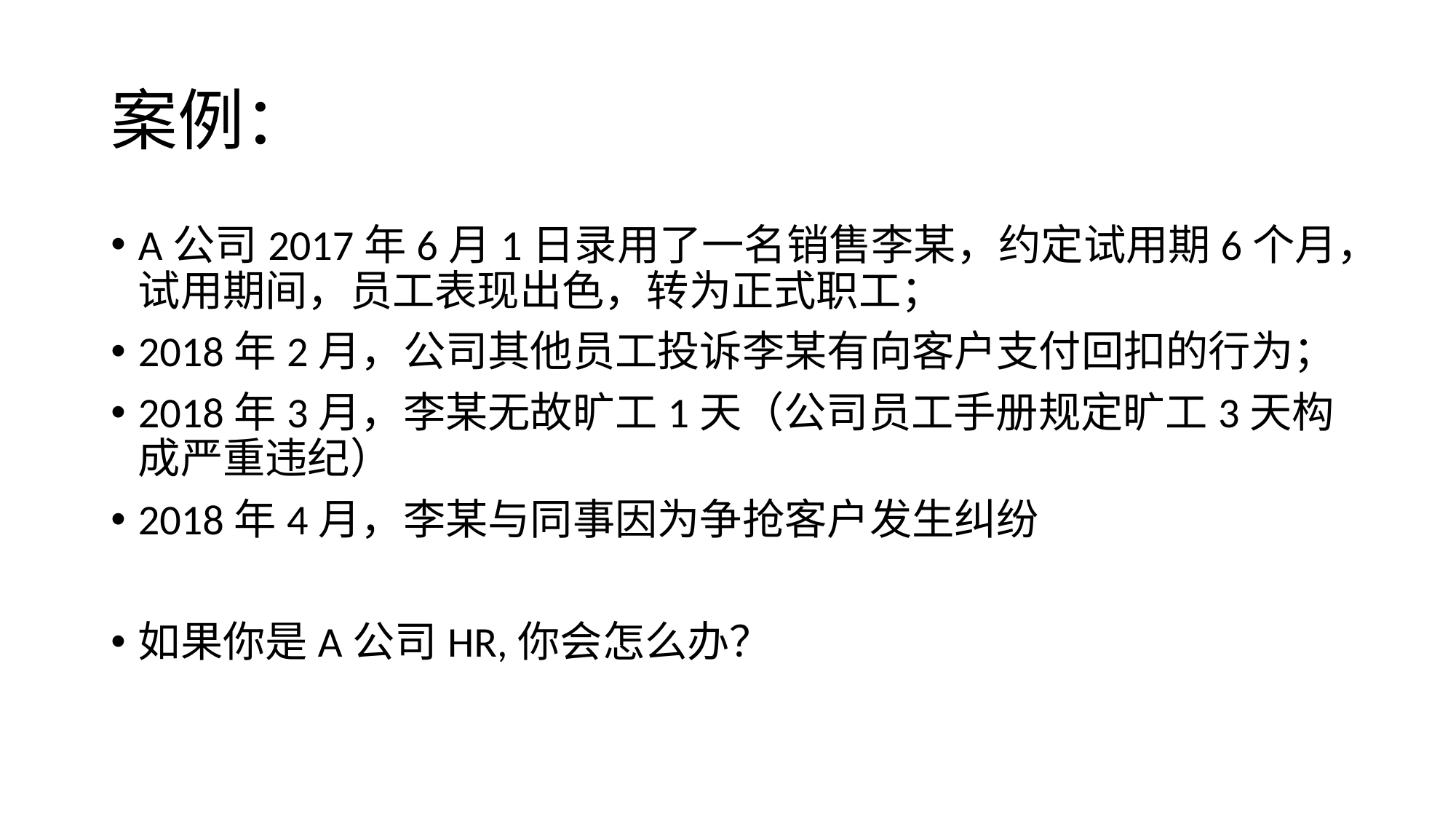

# 案例：
A公司2017年6月1日录用了一名销售李某，约定试用期6个月，试用期间，员工表现出色，转为正式职工；
2018年2月，公司其他员工投诉李某有向客户支付回扣的行为；
2018年3月，李某无故旷工1天（公司员工手册规定旷工3天构成严重违纪）
2018年4月，李某与同事因为争抢客户发生纠纷

如果你是A公司HR,你会怎么办？